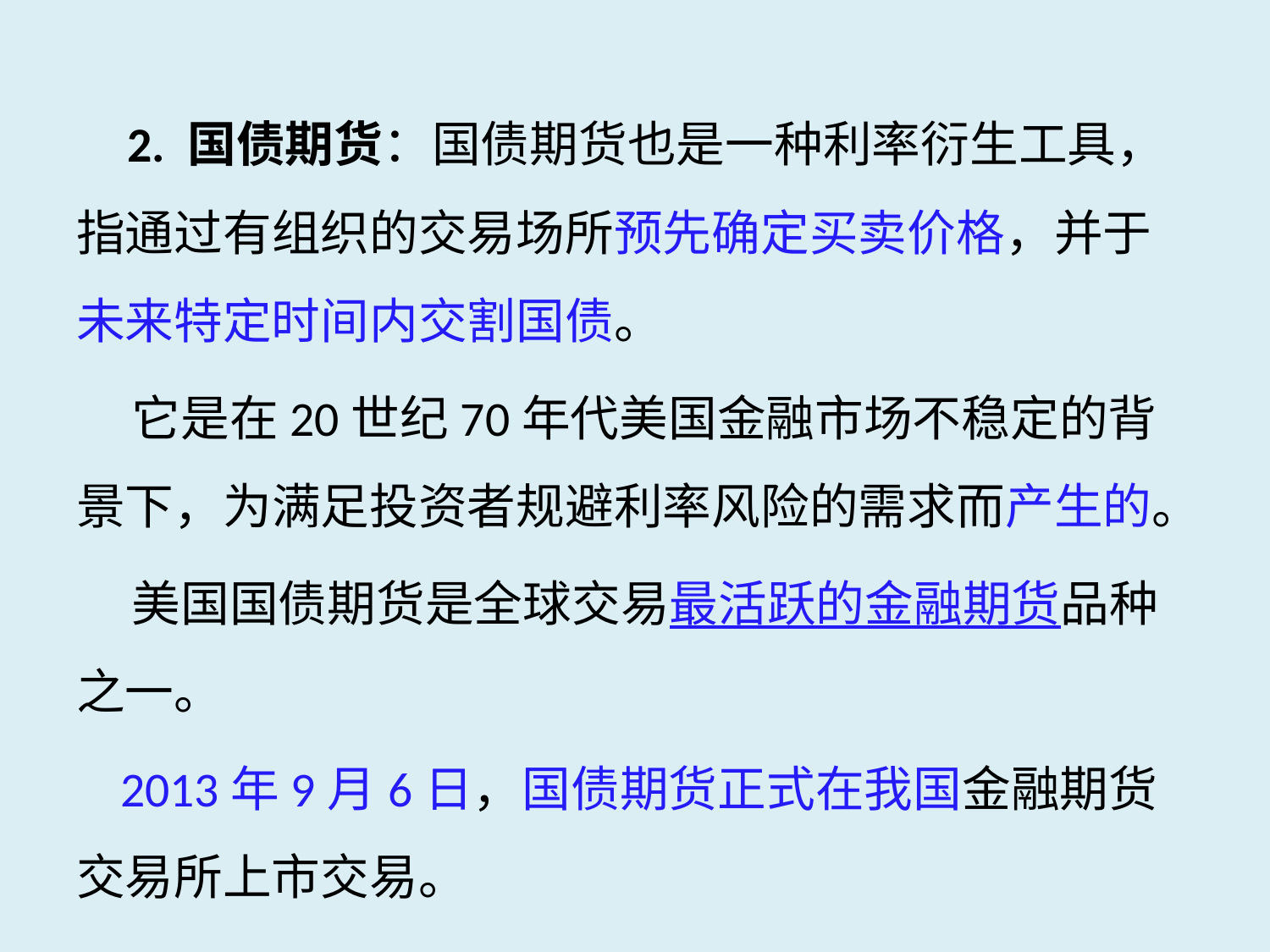

2. 国债期货：国债期货也是一种利率衍生工具，指通过有组织的交易场所预先确定买卖价格，并于未来特定时间内交割国债。
    它是在20世纪70年代美国金融市场不稳定的背景下，为满足投资者规避利率风险的需求而产生的。
    美国国债期货是全球交易最活跃的金融期货品种之一。
    2013年9月6日，国债期货正式在我国金融期货交易所上市交易。